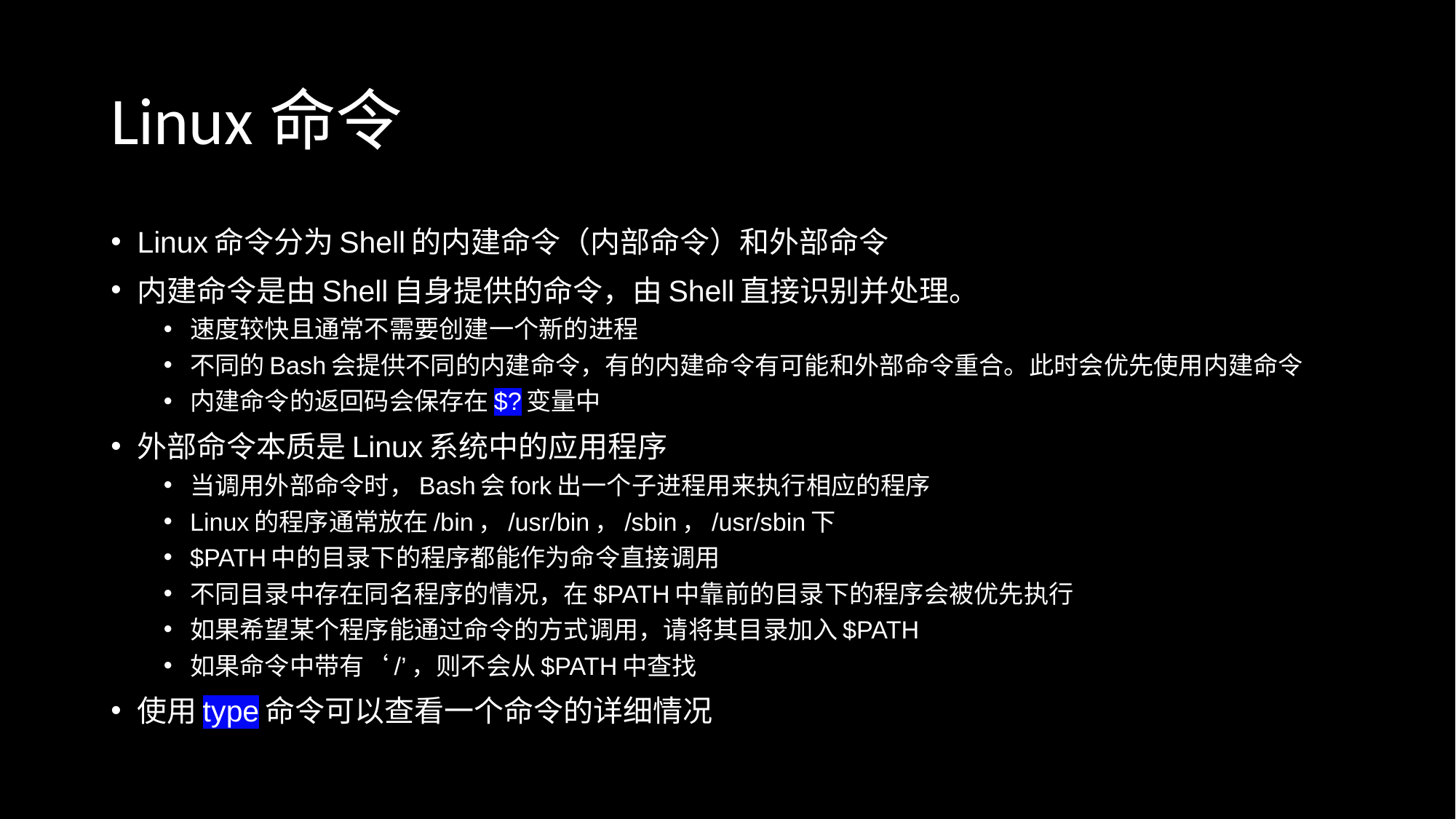

# Linux命令
Linux命令分为Shell的内建命令（内部命令）和外部命令
内建命令是由Shell自身提供的命令，由Shell直接识别并处理。
速度较快且通常不需要创建一个新的进程
不同的Bash会提供不同的内建命令，有的内建命令有可能和外部命令重合。此时会优先使用内建命令
内建命令的返回码会保存在$?变量中
外部命令本质是Linux系统中的应用程序
当调用外部命令时，Bash会fork出一个子进程用来执行相应的程序
Linux的程序通常放在/bin，/usr/bin，/sbin，/usr/sbin下
$PATH中的目录下的程序都能作为命令直接调用
不同目录中存在同名程序的情况，在$PATH中靠前的目录下的程序会被优先执行
如果希望某个程序能通过命令的方式调用，请将其目录加入$PATH
如果命令中带有‘/’，则不会从$PATH中查找
使用type命令可以查看一个命令的详细情况